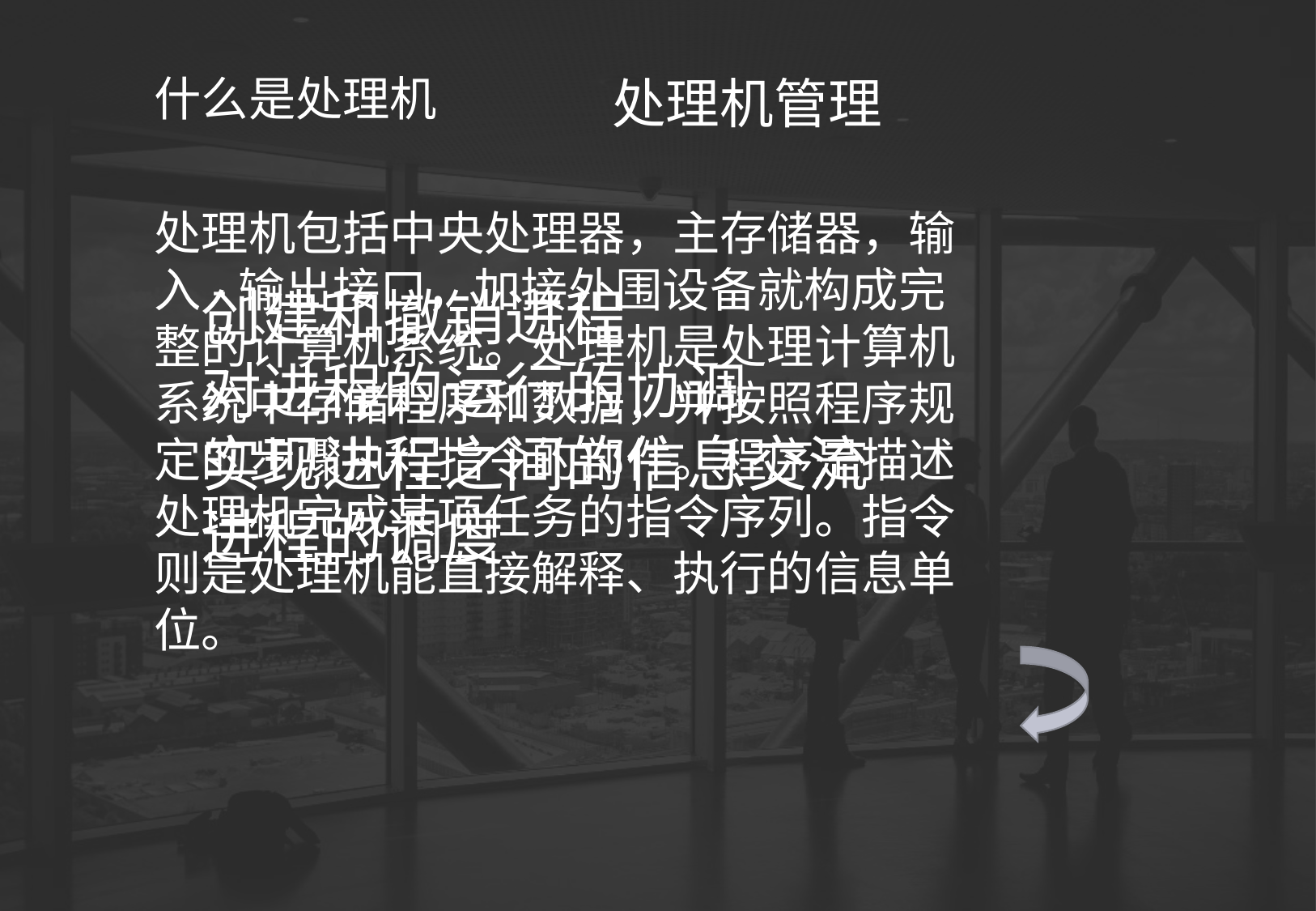

什么是处理机
处理机管理
处理机包括中央处理器，主存储器，输入-输出接口，加接外围设备就构成完整的计算机系统。处理机是处理计算机系统中存储程序和数据，并按照程序规定的步骤执行指令的部件。程序是描述处理机完成某项任务的指令序列。指令则是处理机能直接解释、执行的信息单位。
创建和撤销进程
对进程的运行的协调
实现进程之间的信息交流
进程的调度